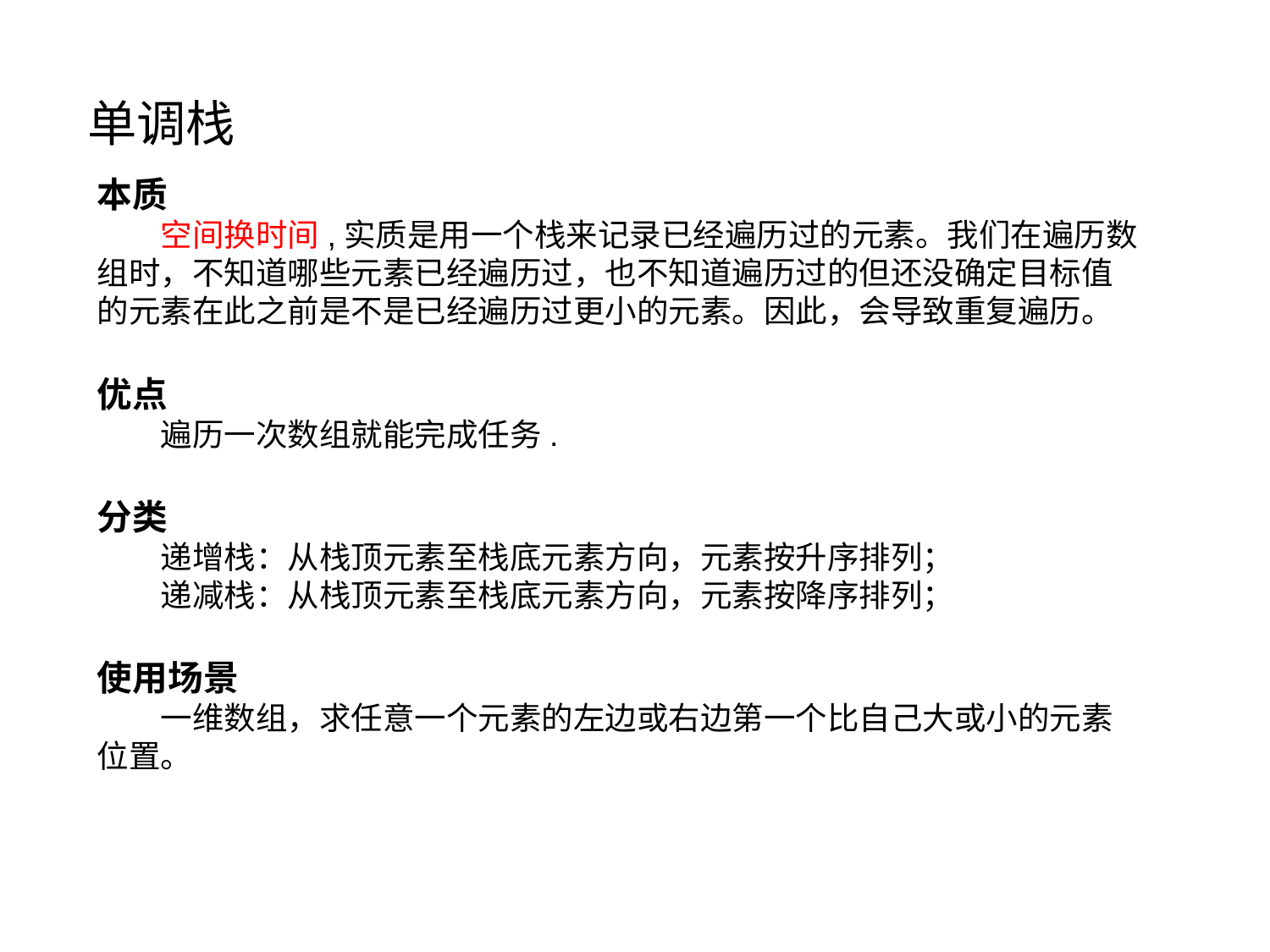

单调栈
本质
空间换时间,实质是用一个栈来记录已经遍历过的元素。我们在遍历数组时，不知道哪些元素已经遍历过，也不知道遍历过的但还没确定目标值的元素在此之前是不是已经遍历过更小的元素。因此，会导致重复遍历。
优点
遍历一次数组就能完成任务.
分类
递增栈：从栈顶元素至栈底元素方向，元素按升序排列；
递减栈：从栈顶元素至栈底元素方向，元素按降序排列；

使用场景
一维数组，求任意一个元素的左边或右边第一个比自己大或小的元素位置。